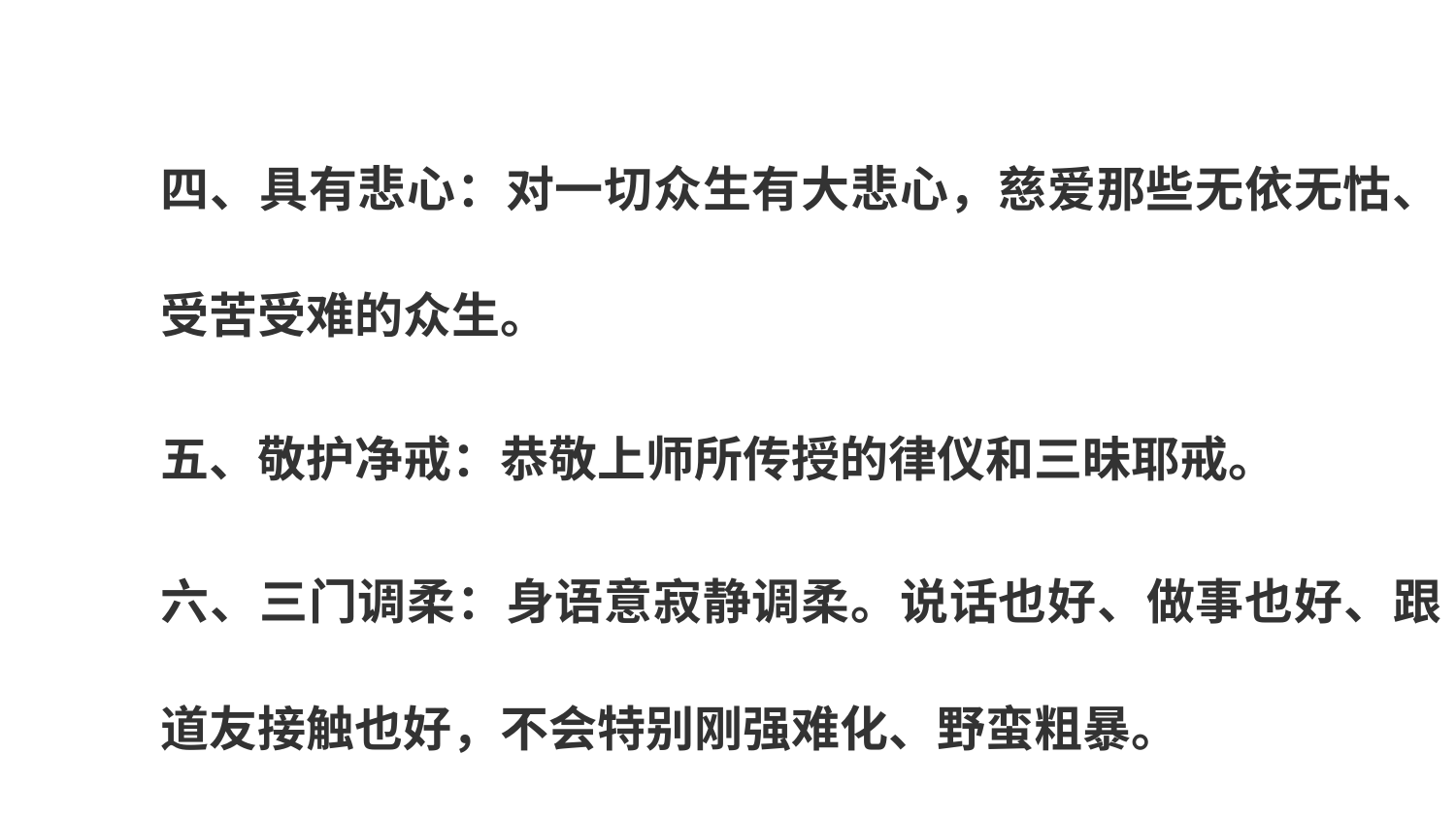

四、具有悲心：对一切众生有大悲心，慈爱那些无依无怙、受苦受难的众生。
五、敬护净戒：恭敬上师所传授的律仪和三昧耶戒。
六、三门调柔：身语意寂静调柔。说话也好、做事也好、跟道友接触也好，不会特别刚强难化、野蛮粗暴。